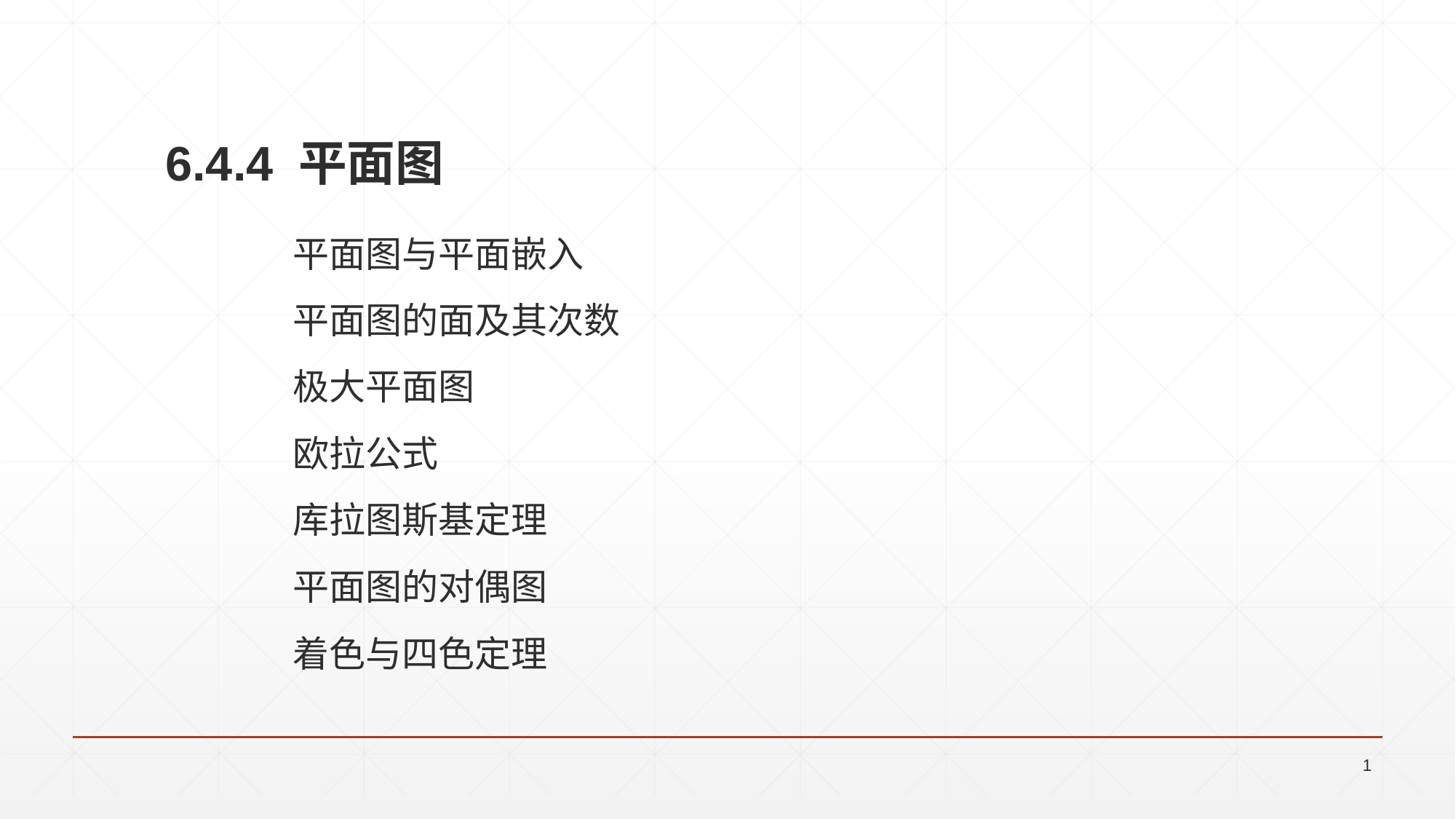

6.4.4 平面图
平面图与平面嵌入
平面图的面及其次数
极大平面图
欧拉公式
库拉图斯基定理
平面图的对偶图
着色与四色定理
1